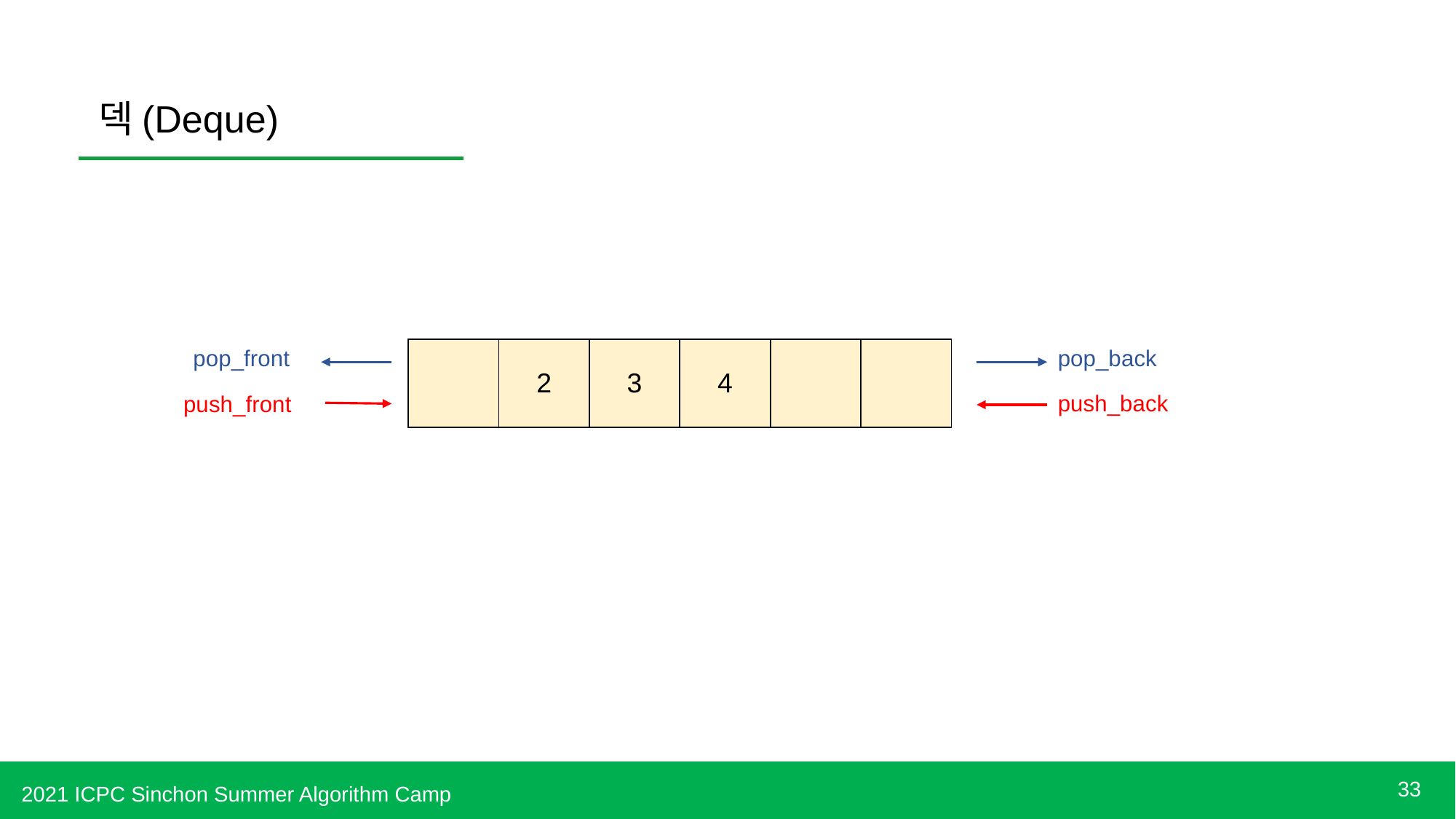

덱(Deque)
pop_front
pop_back
|  | 2 | 3 | 4 |  |  |
| --- | --- | --- | --- | --- | --- |
push_back
push_front

33
2021 ICPC Sinchon Summer Algorithm Camp